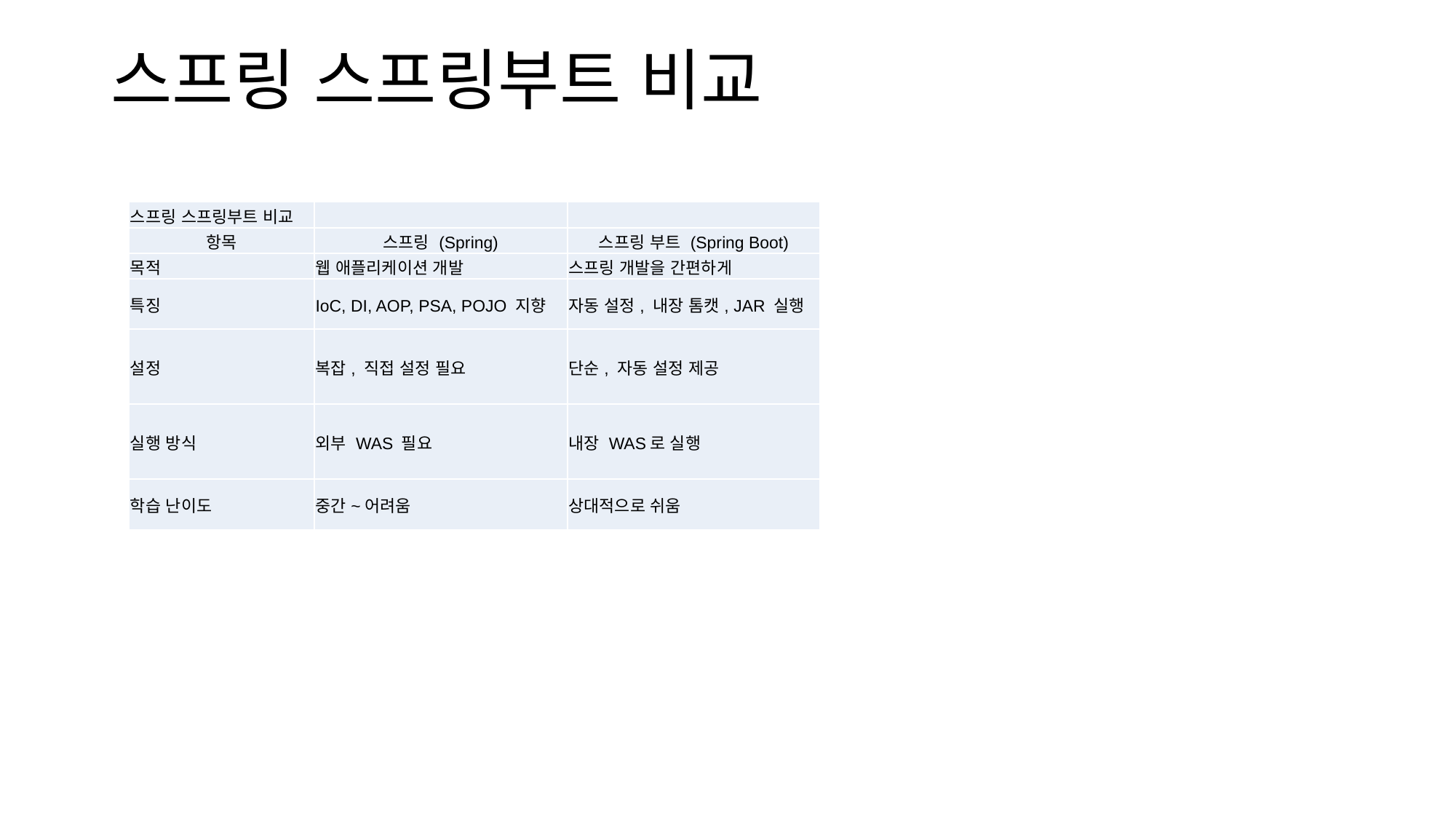

# 스프링 스프링부트 비교
| 스프링 스프링부트 비교 |  |  |
| --- | --- | --- |
| 항목 | 스프링 (Spring) | 스프링 부트 (Spring Boot) |
| 목적 | 웹 애플리케이션 개발 | 스프링 개발을 간편하게 |
| 특징 | IoC, DI, AOP, PSA, POJO 지향 | 자동 설정, 내장 톰캣, JAR 실행 |
| 설정 | 복잡, 직접 설정 필요 | 단순, 자동 설정 제공 |
| 실행 방식 | 외부 WAS 필요 | 내장 WAS로 실행 |
| 학습 난이도 | 중간~어려움 | 상대적으로 쉬움 |